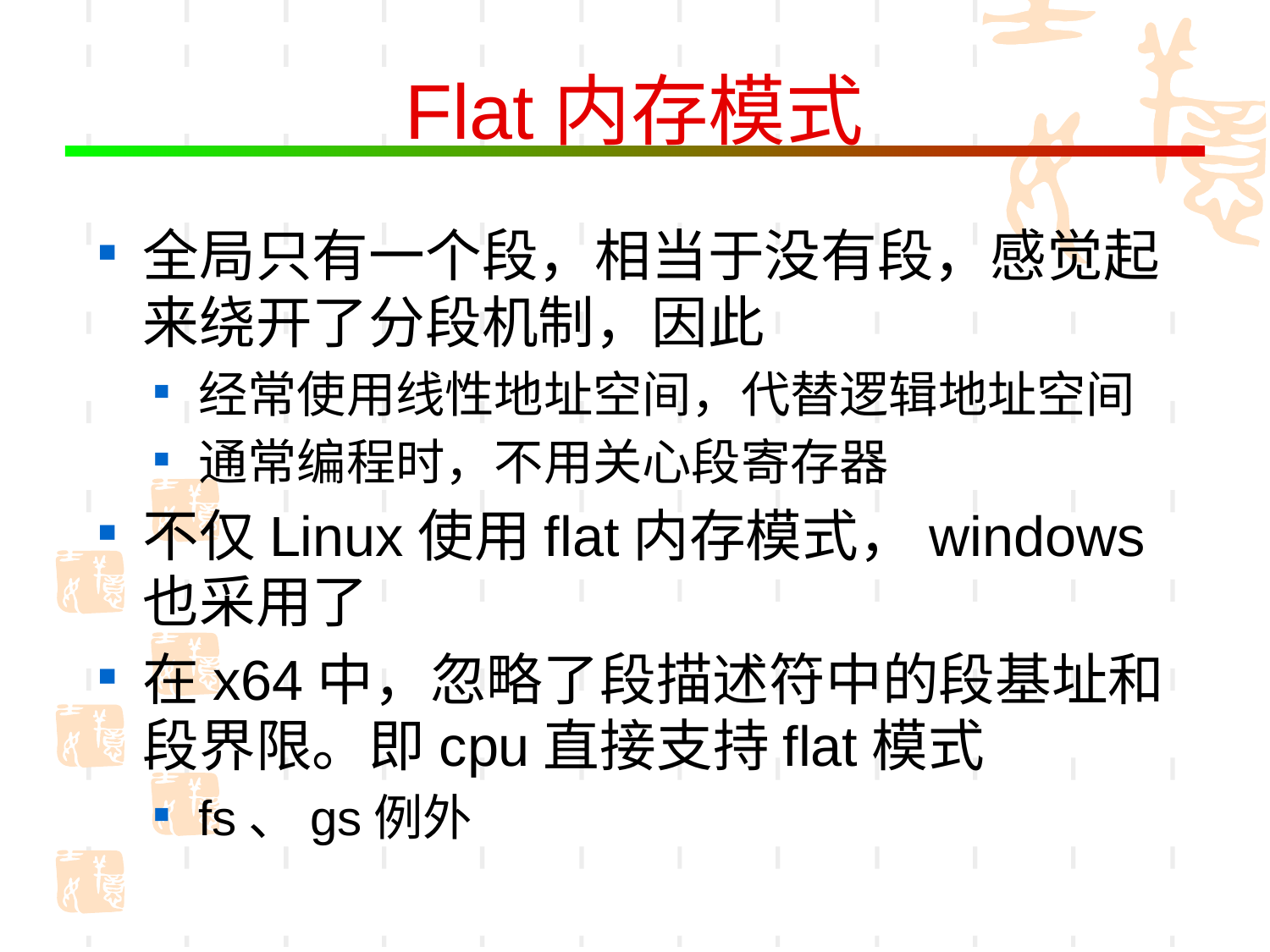

# Flat内存模式
全局只有一个段，相当于没有段，感觉起来绕开了分段机制，因此
经常使用线性地址空间，代替逻辑地址空间
通常编程时，不用关心段寄存器
不仅Linux使用flat内存模式，windows也采用了
在x64中，忽略了段描述符中的段基址和段界限。即cpu直接支持flat模式
fs、gs例外